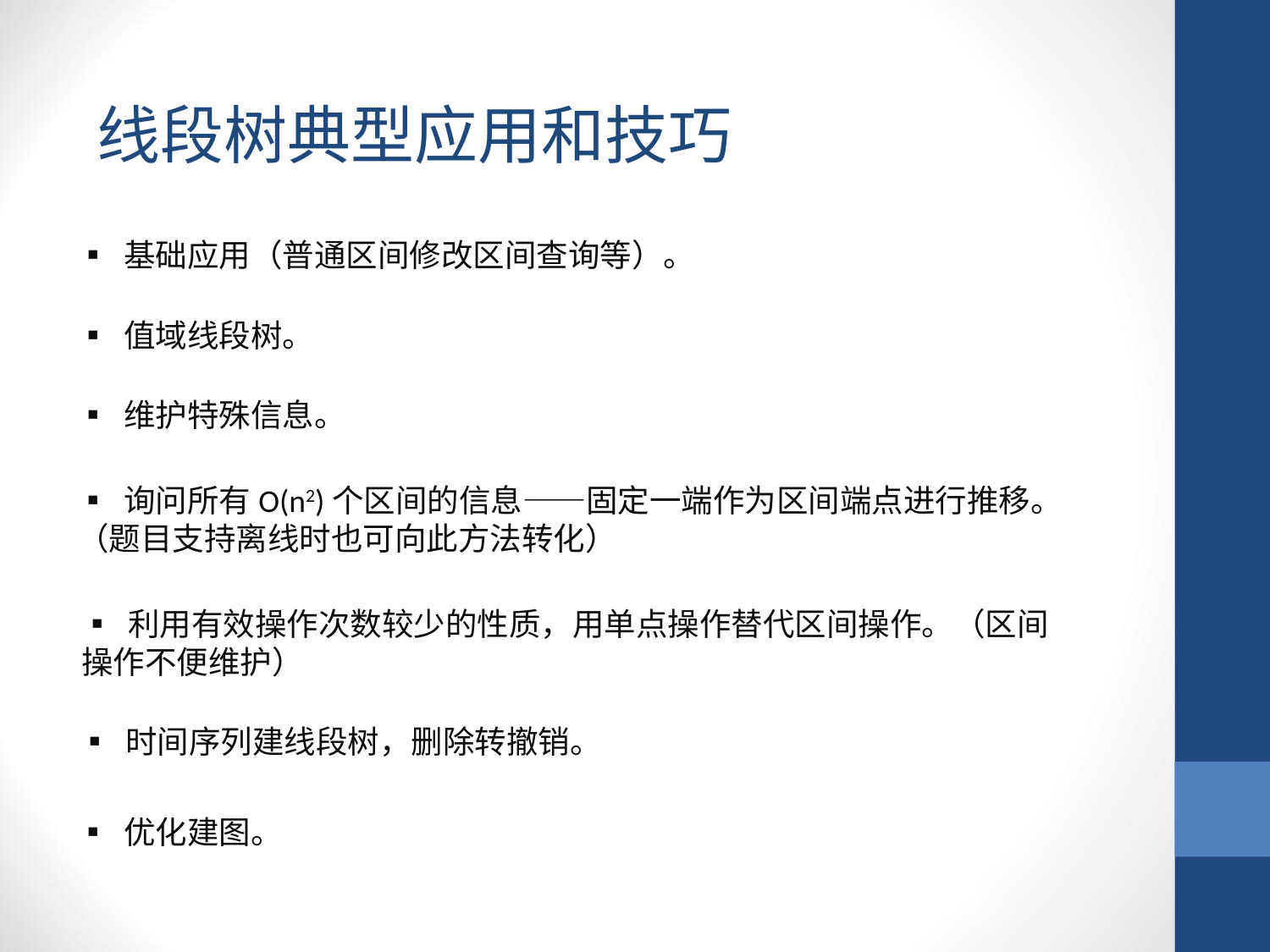

线段树典型应用和技巧
▪ 基础应用（普通区间修改区间查询等）。
▪ 值域线段树。
▪ 维护特殊信息。
▪ 询问所有O(n2)个区间的信息——固定一端作为区间端点进行推移。（题目支持离线时也可向此方法转化）
▪ 利用有效操作次数较少的性质，用单点操作替代区间操作。（区间操作不便维护）
▪ 时间序列建线段树，删除转撤销。
▪ 优化建图。